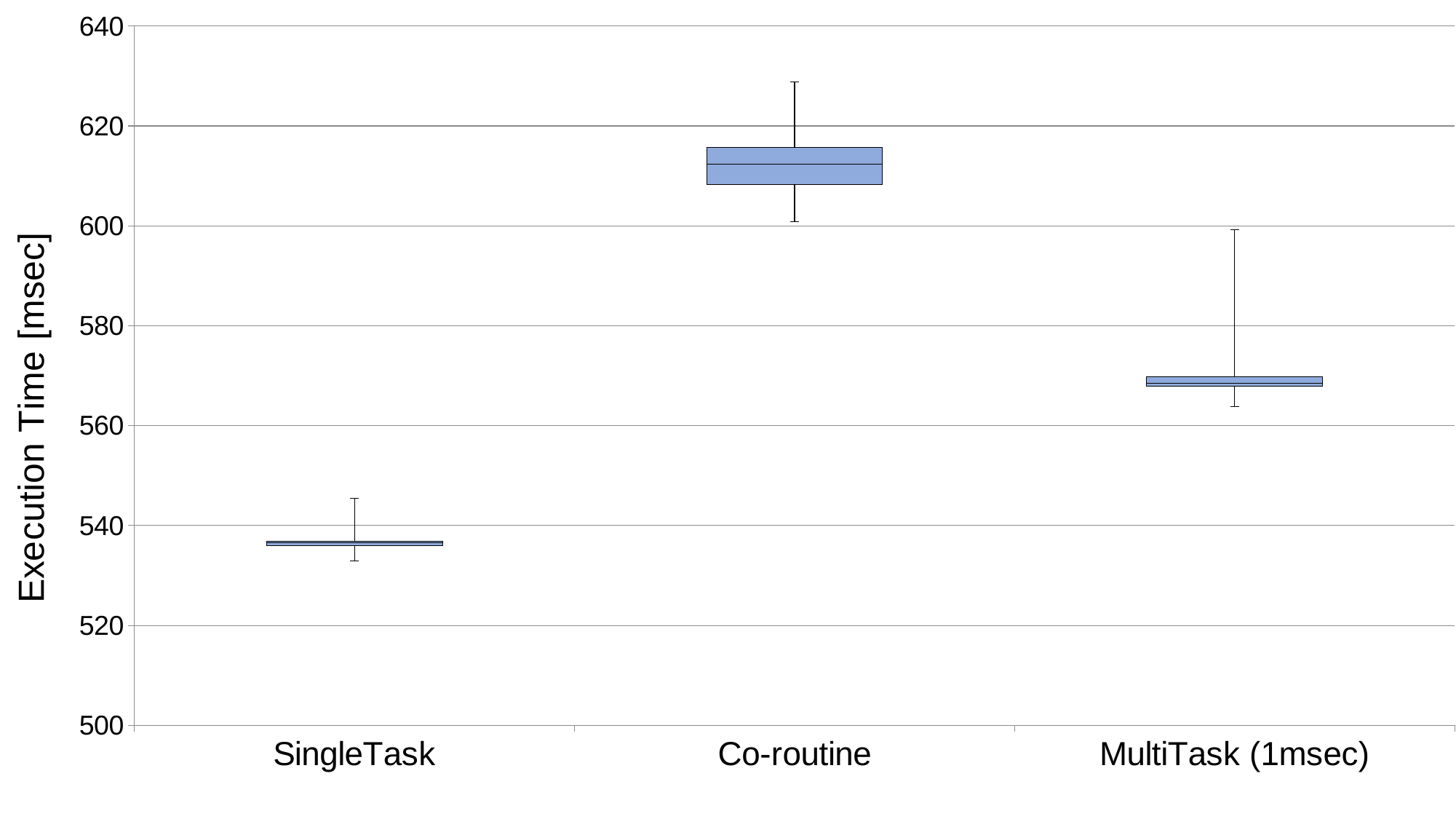

### Chart

| Category | 箱の境界1 | 中央線 | 箱の境界2 |
|---|---|---|---|
| SingleTask | 536.03375 | 0.5487499999999272 | 0.3220000000001164 |
| Co-routine | 608.269 | 4.117500000000064 | 3.2584999999999127 |
| MultiTask (1msec) | 567.968 | 0.50100000000009 | 1.3769999999999527 |